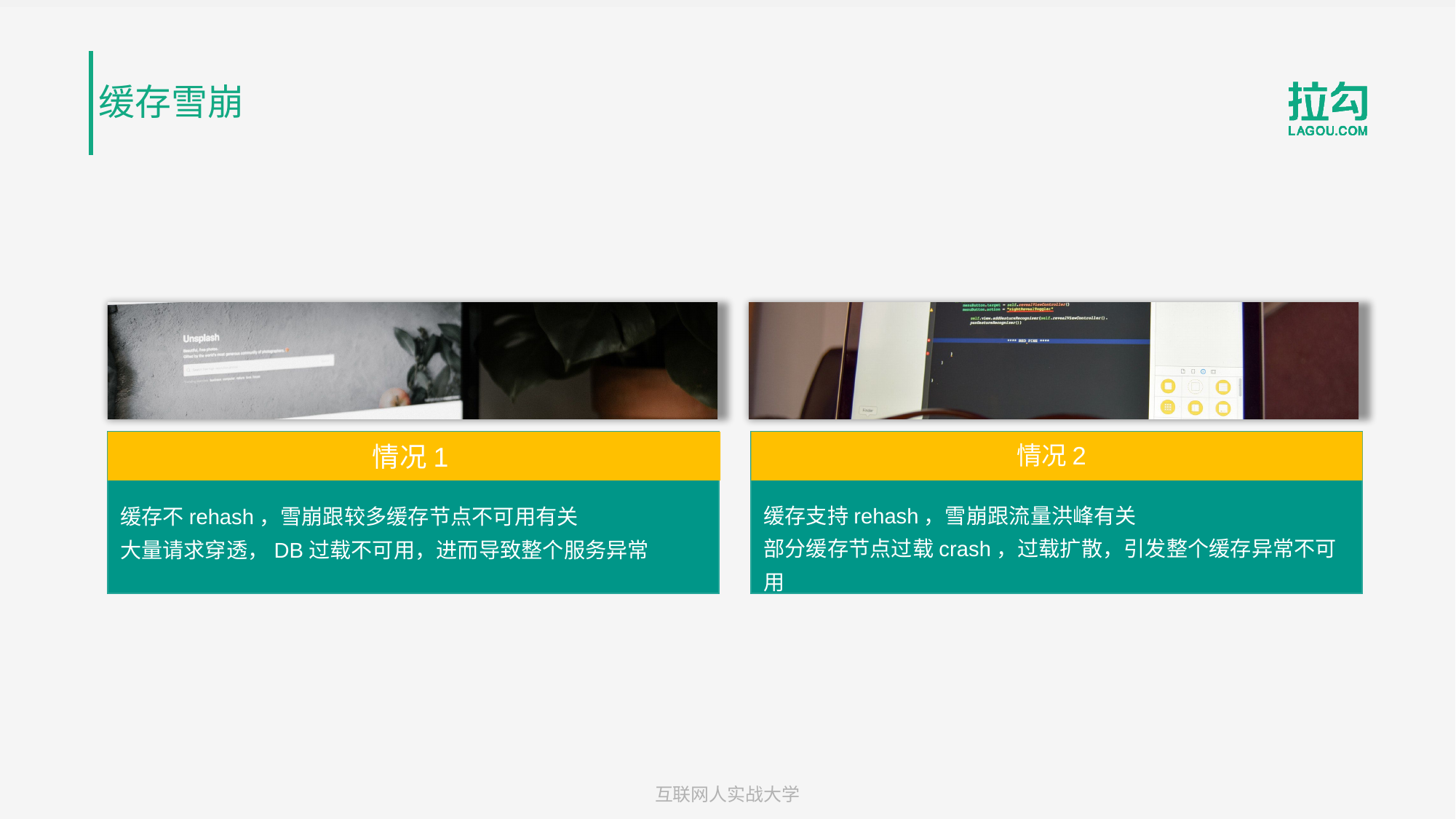

缓存雪崩

情况2

情况1

缓存支持rehash，雪崩跟流量洪峰有关
部分缓存节点过载crash，过载扩散，引发整个缓存异常不可用
缓存不rehash，雪崩跟较多缓存节点不可用有关
大量请求穿透，DB过载不可用，进而导致整个服务异常